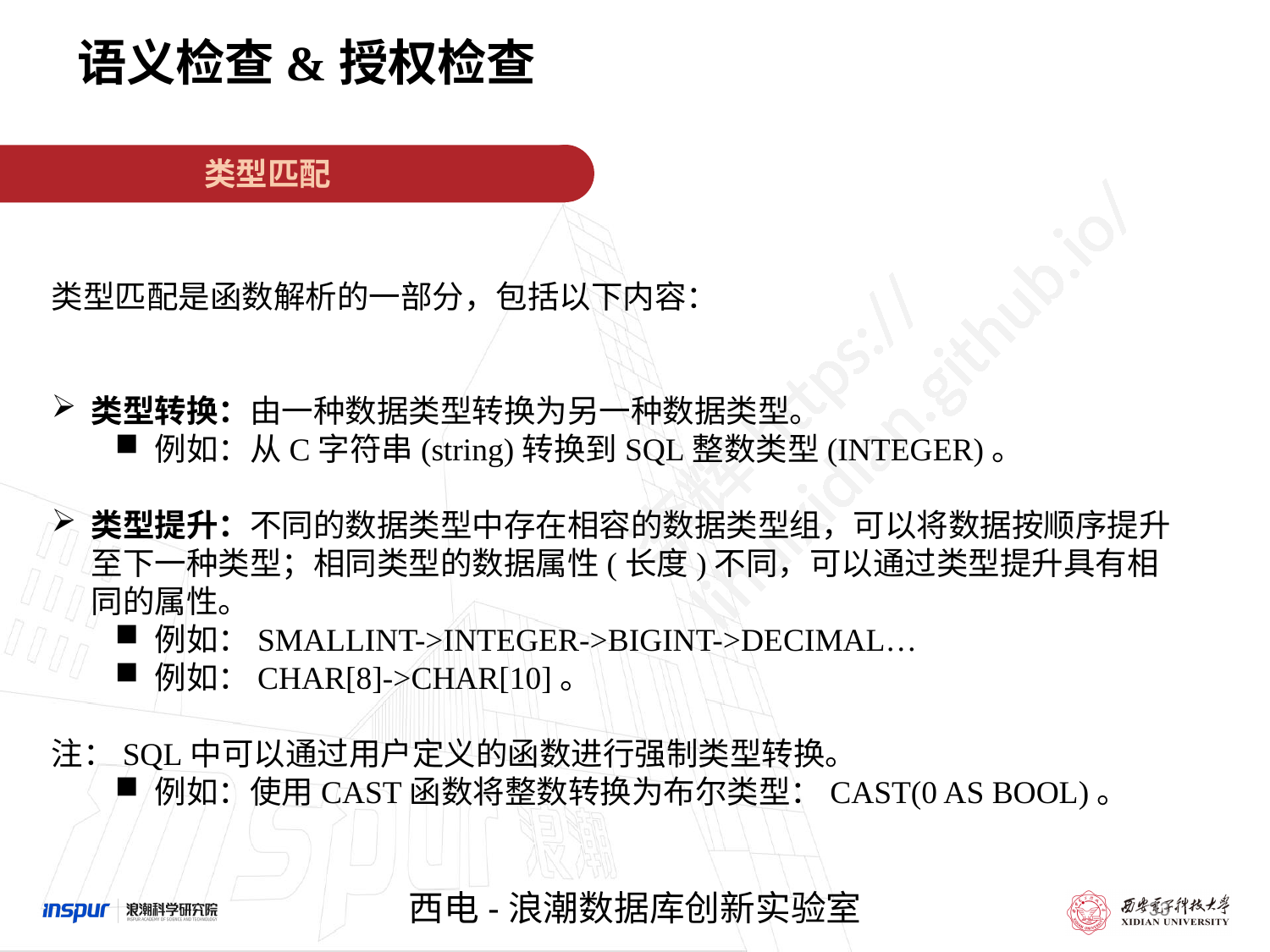

语义检查&授权检查

类型匹配
类型匹配是函数解析的一部分，包括以下内容：

类型转换：由一种数据类型转换为另一种数据类型。
例如：从C字符串(string)转换到SQL整数类型(INTEGER)。

类型提升：不同的数据类型中存在相容的数据类型组，可以将数据按顺序提升至下一种类型；相同类型的数据属性(长度)不同，可以通过类型提升具有相同的属性。
例如：SMALLINT->INTEGER->BIGINT->DECIMAL…
例如：CHAR[8]->CHAR[10]。

注：SQL中可以通过用户定义的函数进行强制类型转换。
例如：使用CAST函数将整数转换为布尔类型：CAST(0 AS BOOL)。

33